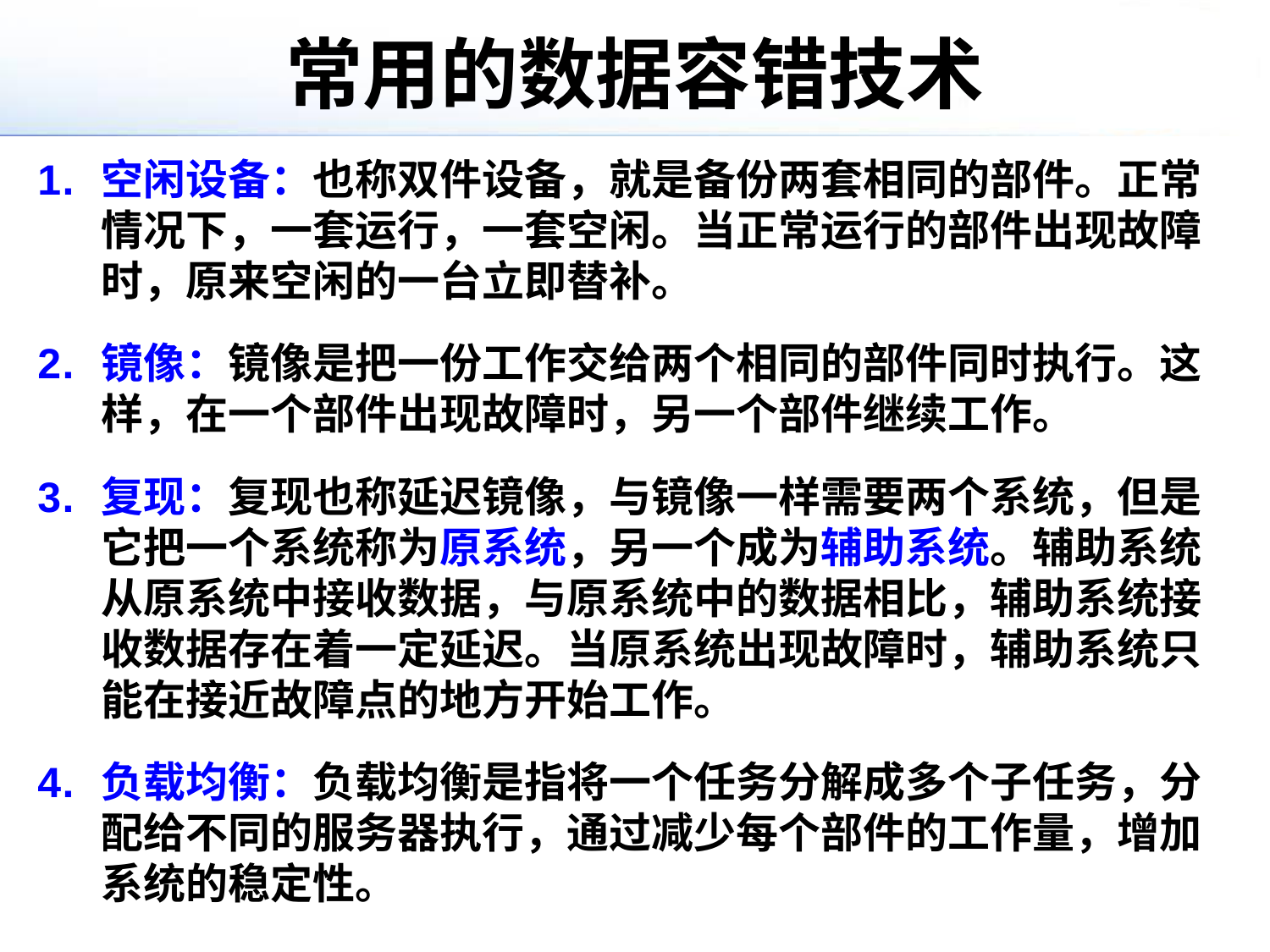

# 常用的数据容错技术
空闲设备：也称双件设备，就是备份两套相同的部件。正常情况下，一套运行，一套空闲。当正常运行的部件出现故障时，原来空闲的一台立即替补。
镜像：镜像是把一份工作交给两个相同的部件同时执行。这样，在一个部件出现故障时，另一个部件继续工作。
复现：复现也称延迟镜像，与镜像一样需要两个系统，但是它把一个系统称为原系统，另一个成为辅助系统。辅助系统从原系统中接收数据，与原系统中的数据相比，辅助系统接收数据存在着一定延迟。当原系统出现故障时，辅助系统只能在接近故障点的地方开始工作。
负载均衡：负载均衡是指将一个任务分解成多个子任务，分配给不同的服务器执行，通过减少每个部件的工作量，增加系统的稳定性。